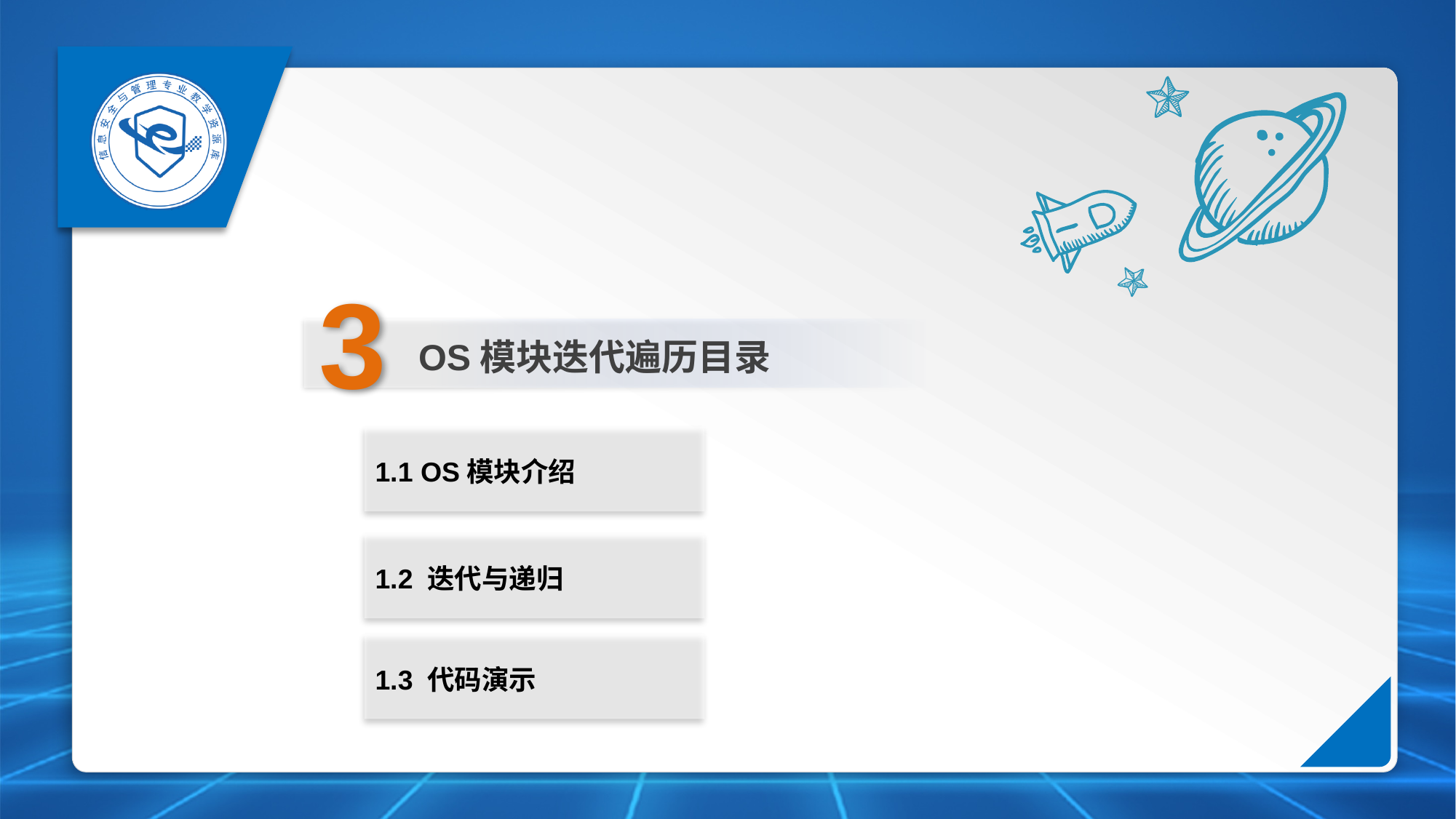

3

OS模块迭代遍历目录

1.1 OS模块介绍

1.2 迭代与递归

1.3 代码演示